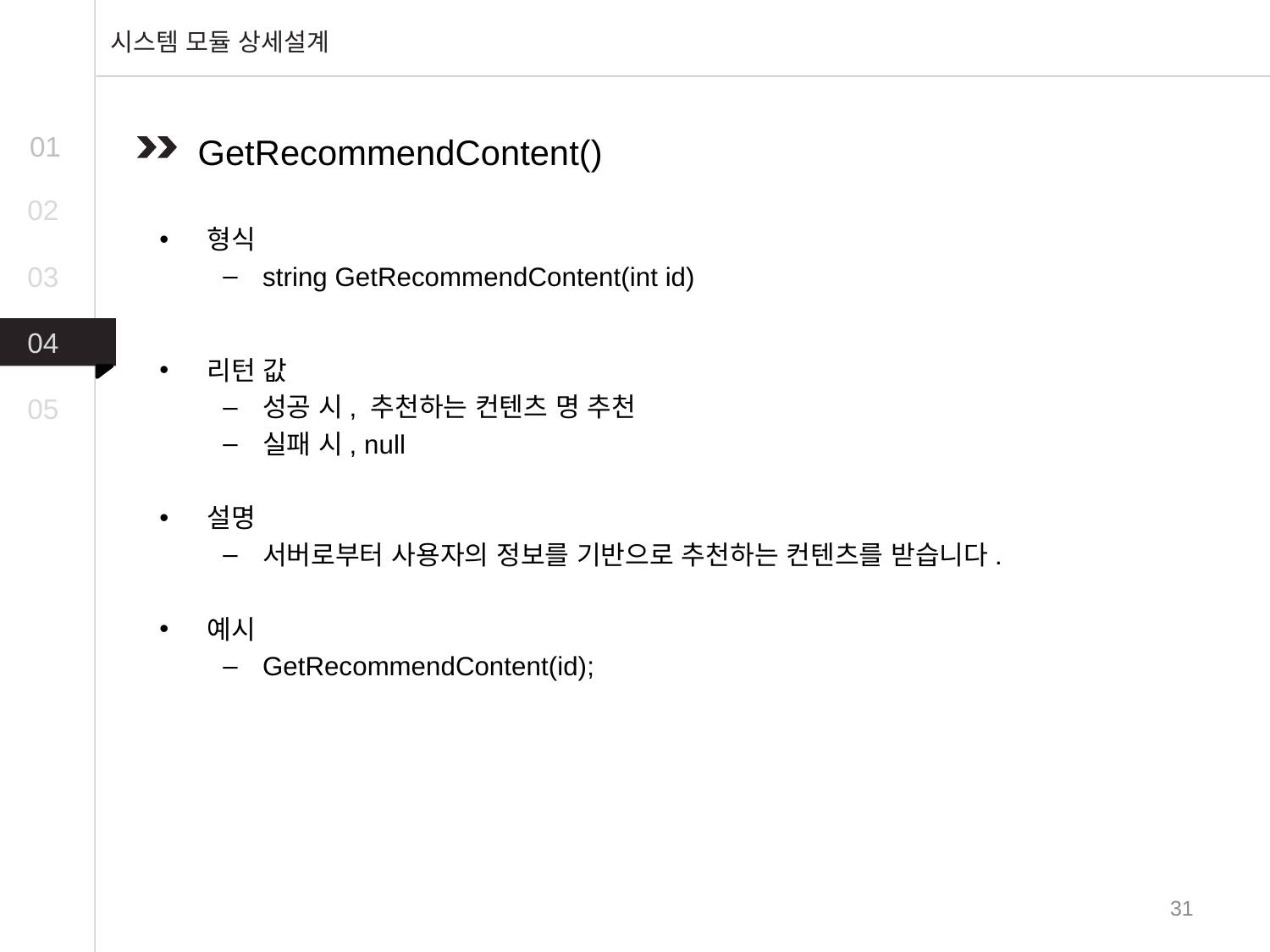

시스템 모듈 상세설계
01
GetRecommendContent()

02
형식
string GetRecommendContent(int id)

리턴 값
성공 시, 추천하는 컨텐츠 명 추천
실패 시, null

설명
서버로부터 사용자의 정보를 기반으로 추천하는 컨텐츠를 받습니다.

예시
GetRecommendContent(id);
03

04

05
31